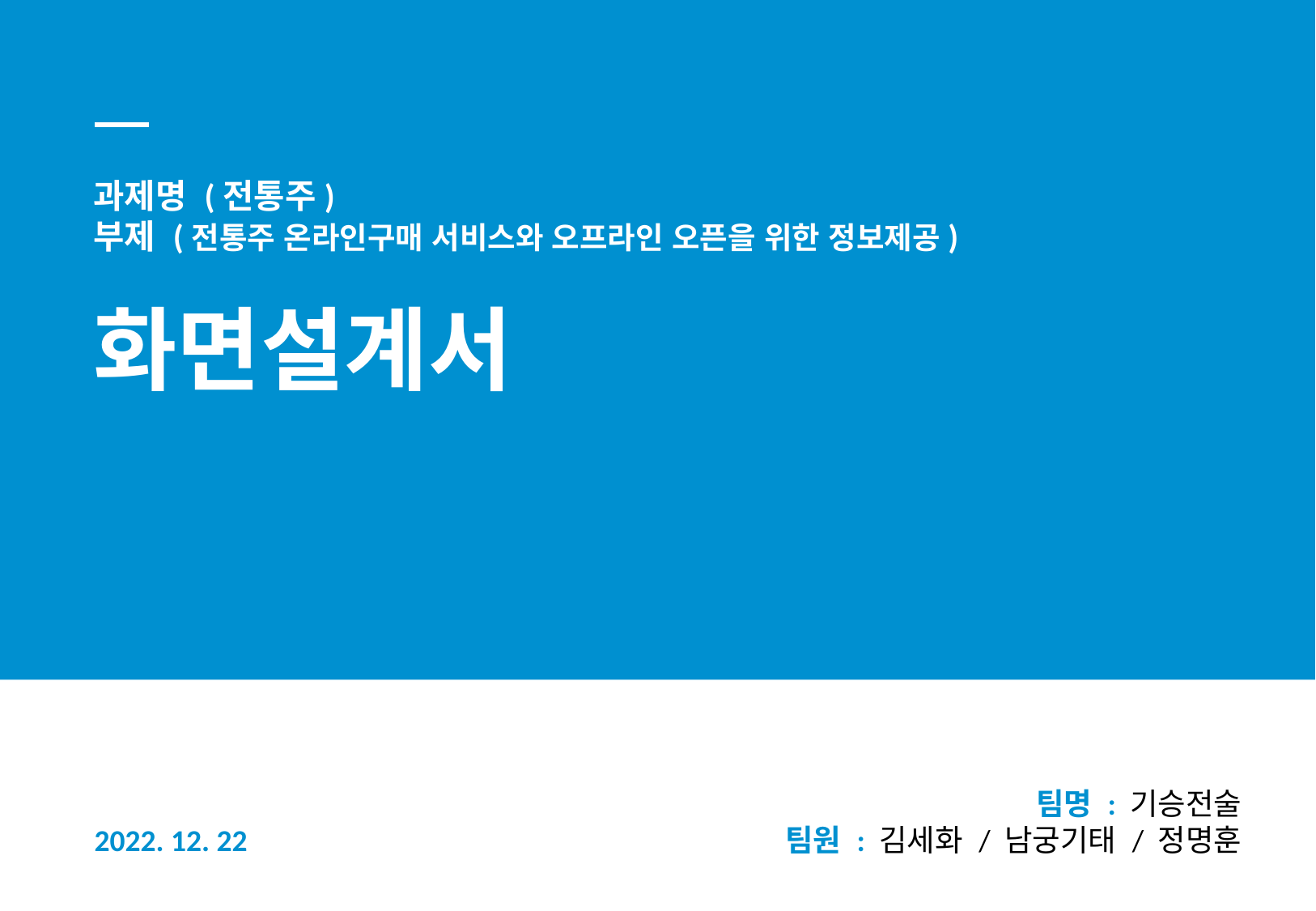

과제명 (전통주)
부제 (전통주 온라인구매 서비스와 오프라인 오픈을 위한 정보제공)

화면설계서
팀명 : 기승전술
팀원 : 김세화 / 남궁기태 / 정명훈
2022. 12. 22